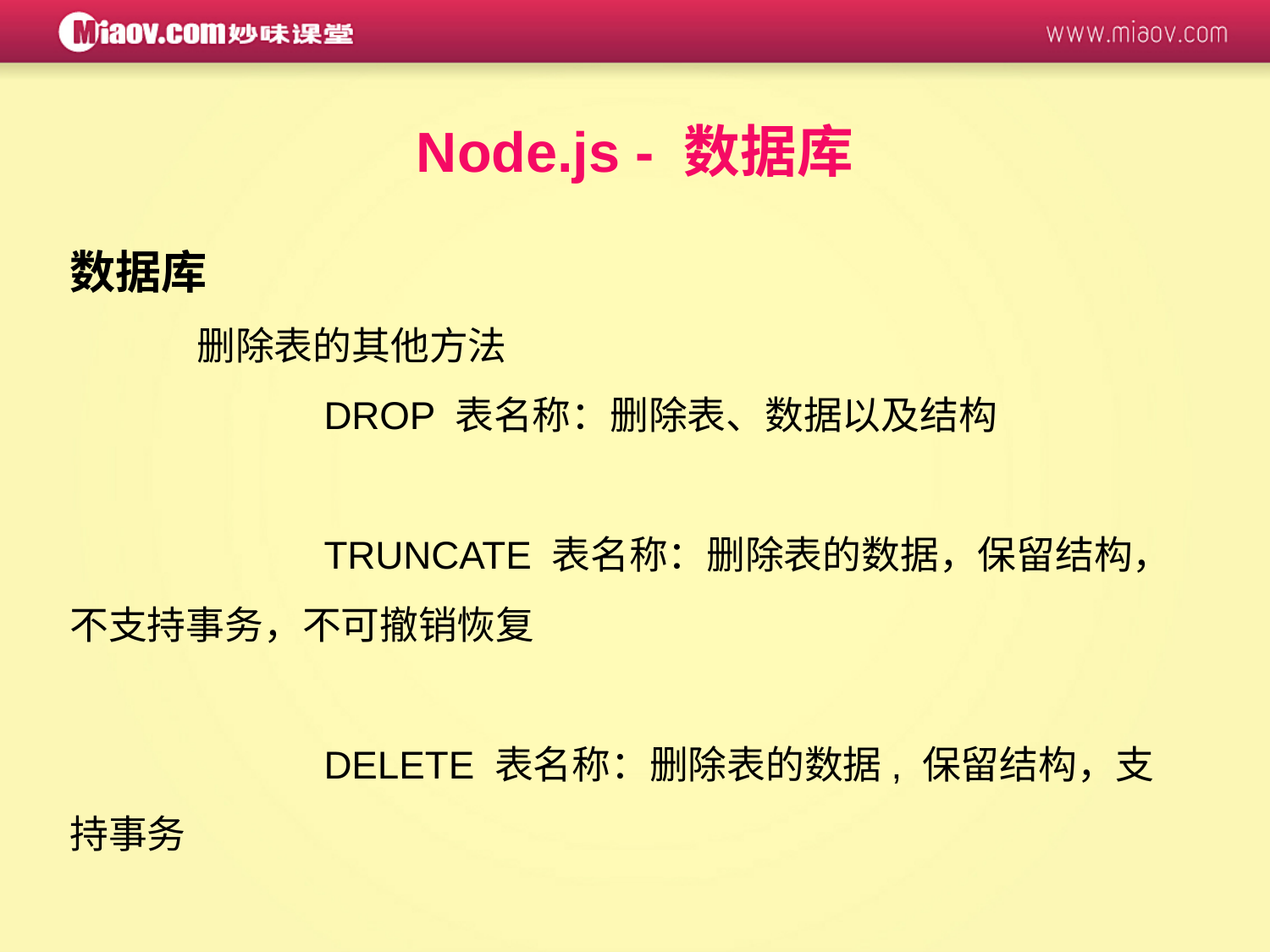

Node.js - 数据库
数据库
	删除表的其他方法
		DROP 表名称：删除表、数据以及结构

		TRUNCATE 表名称：删除表的数据，保留结构，不支持事务，不可撤销恢复

		DELETE 表名称：删除表的数据, 保留结构，支持事务